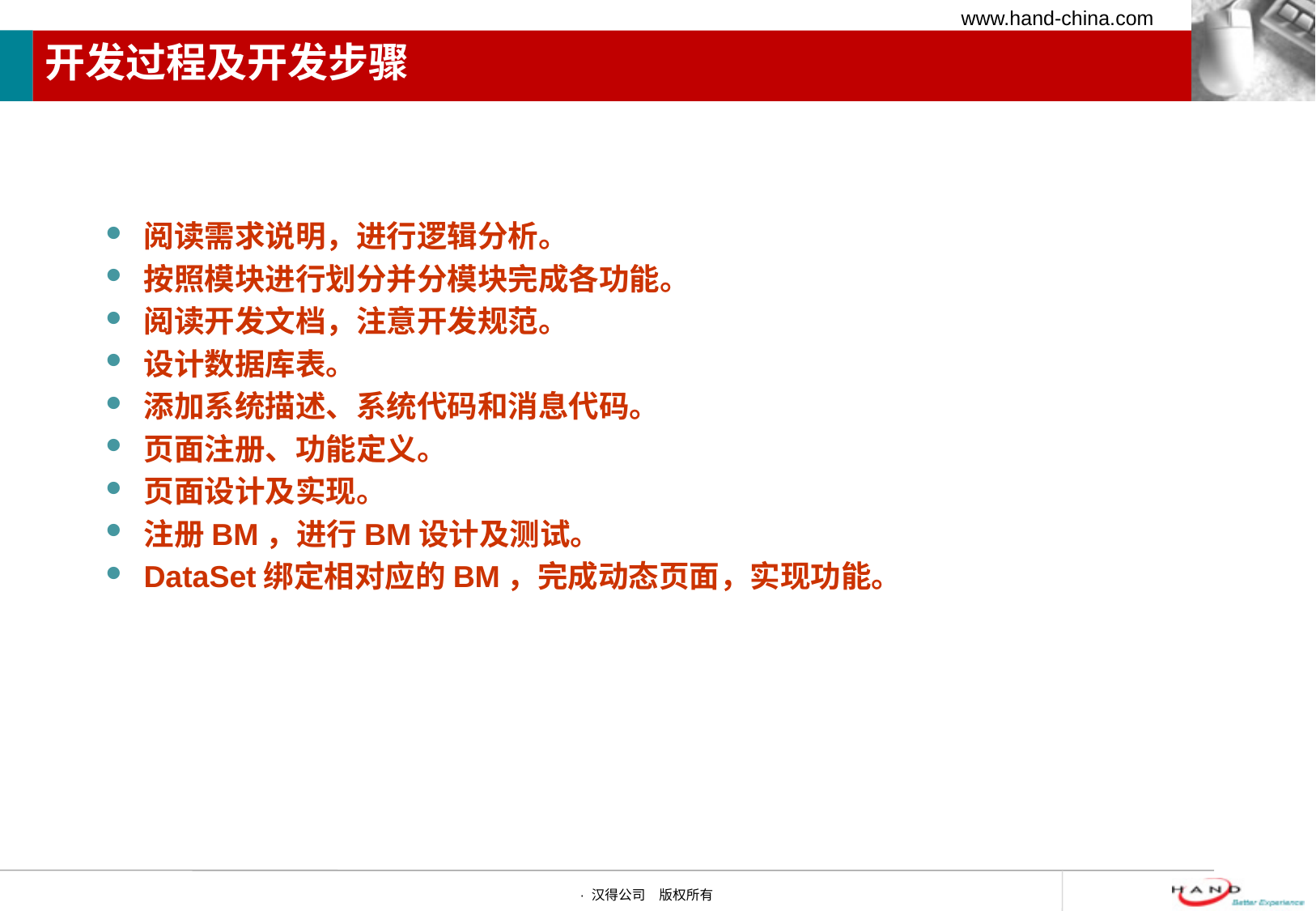

# 开发过程及开发步骤

阅读需求说明，进行逻辑分析。
按照模块进行划分并分模块完成各功能。
阅读开发文档，注意开发规范。
设计数据库表。
添加系统描述、系统代码和消息代码。
页面注册、功能定义。
页面设计及实现。
注册BM，进行BM设计及测试。
DataSet绑定相对应的BM，完成动态页面，实现功能。
3